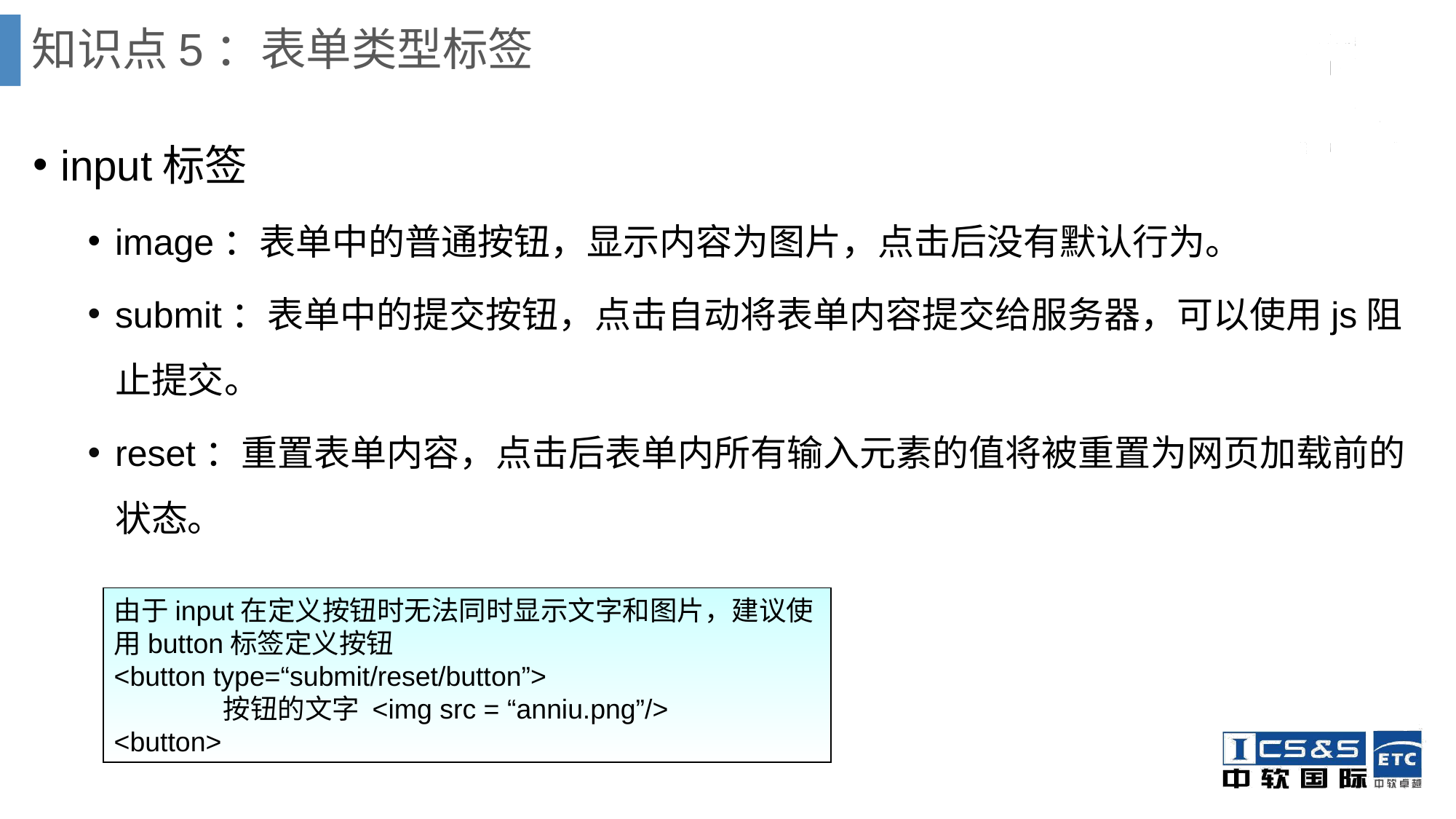

# 知识点5：表单类型标签
input标签
image：表单中的普通按钮，显示内容为图片，点击后没有默认行为。
submit：表单中的提交按钮，点击自动将表单内容提交给服务器，可以使用js阻止提交。
reset：重置表单内容，点击后表单内所有输入元素的值将被重置为网页加载前的状态。

由于input在定义按钮时无法同时显示文字和图片，建议使用button标签定义按钮
<button type=“submit/reset/button”>
	按钮的文字 <img src = “anniu.png”/>
<button>